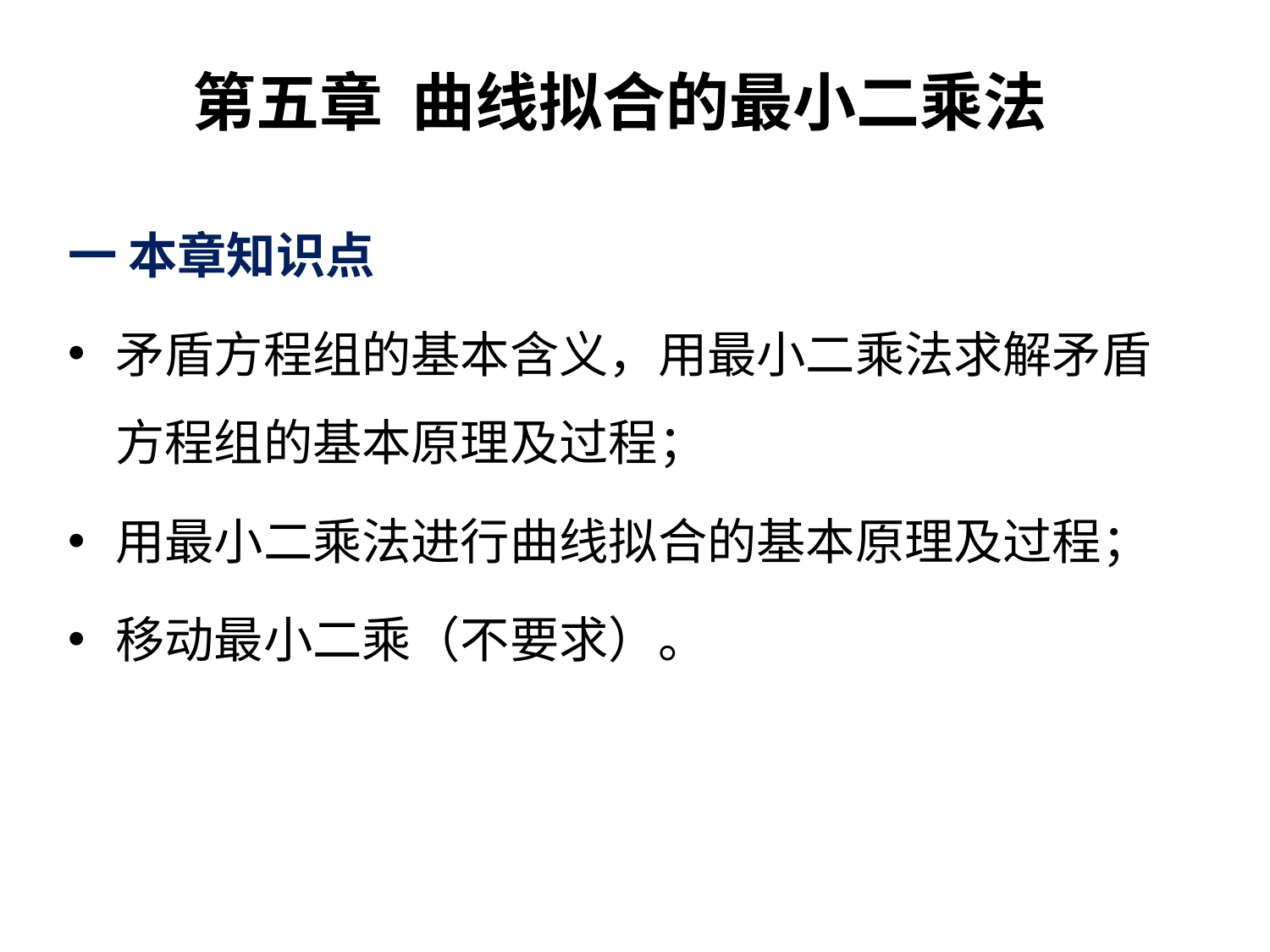

第五章  曲线拟合的最小二乘法
一 本章知识点
矛盾方程组的基本含义，用最小二乘法求解矛盾方程组的基本原理及过程；
用最小二乘法进行曲线拟合的基本原理及过程；
移动最小二乘（不要求）。